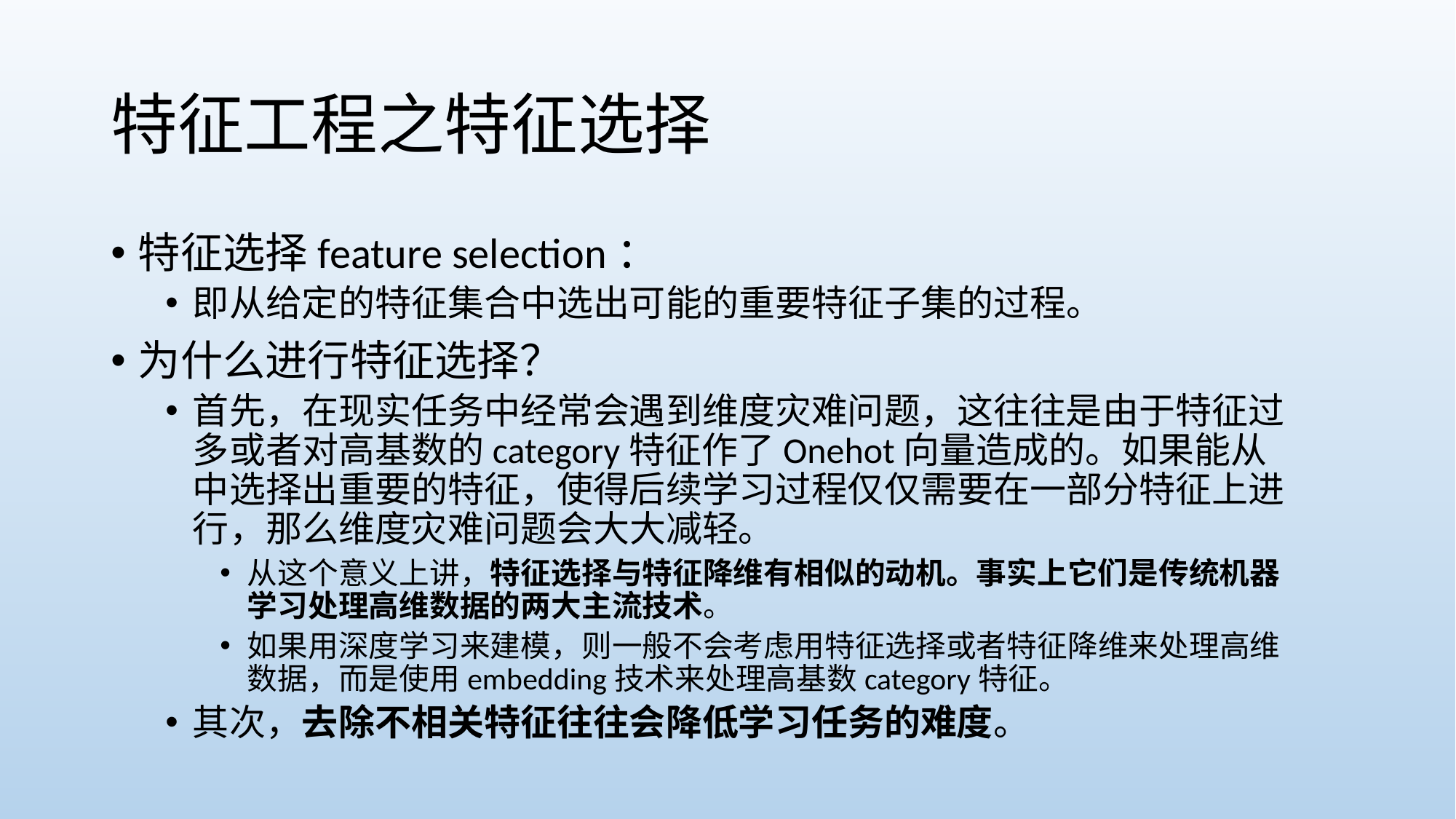

# 特征工程之特征选择
特征选择feature selection：
即从给定的特征集合中选出可能的重要特征子集的过程。
为什么进行特征选择？
首先，在现实任务中经常会遇到维度灾难问题，这往往是由于特征过多或者对高基数的category特征作了Onehot向量造成的。如果能从中选择出重要的特征，使得后续学习过程仅仅需要在一部分特征上进行，那么维度灾难问题会大大减轻。
从这个意义上讲，特征选择与特征降维有相似的动机。事实上它们是传统机器学习处理高维数据的两大主流技术。
如果用深度学习来建模，则一般不会考虑用特征选择或者特征降维来处理高维数据，而是使用embedding技术来处理高基数category特征。
其次，去除不相关特征往往会降低学习任务的难度。